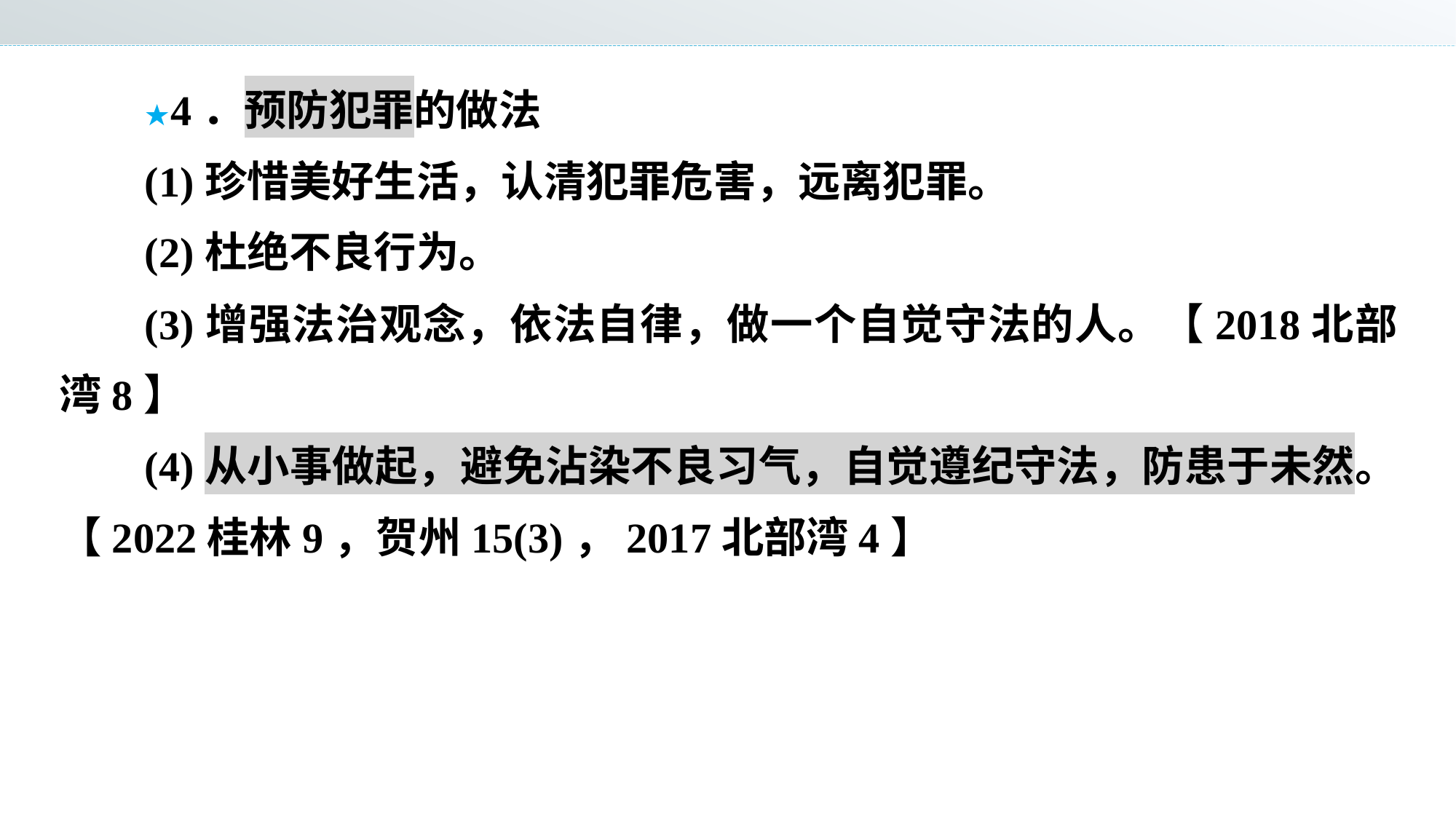

★4．预防犯罪的做法
(1)珍惜美好生活，认清犯罪危害，远离犯罪。
(2)杜绝不良行为。
(3)增强法治观念，依法自律，做一个自觉守法的人。【2018北部湾8】
(4)从小事做起，避免沾染不良习气，自觉遵纪守法，防患于未然。【2022桂林9，贺州15(3)，2017北部湾4】